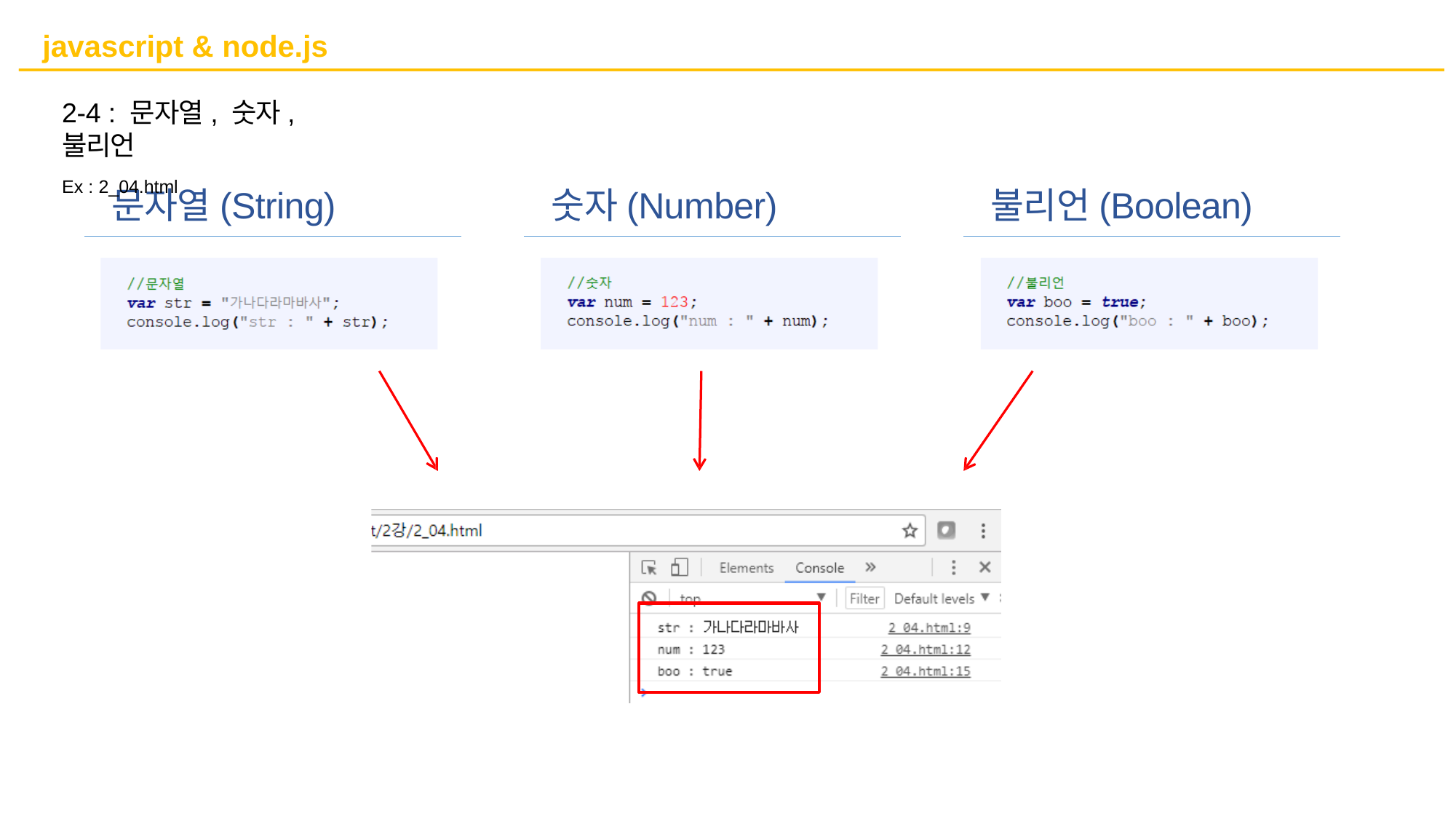

# javascript & node.js

2-4 : 문자열, 숫자, 불리언
Ex : 2_04.html
문자열(String)
숫자(Number)
불리언(Boolean)